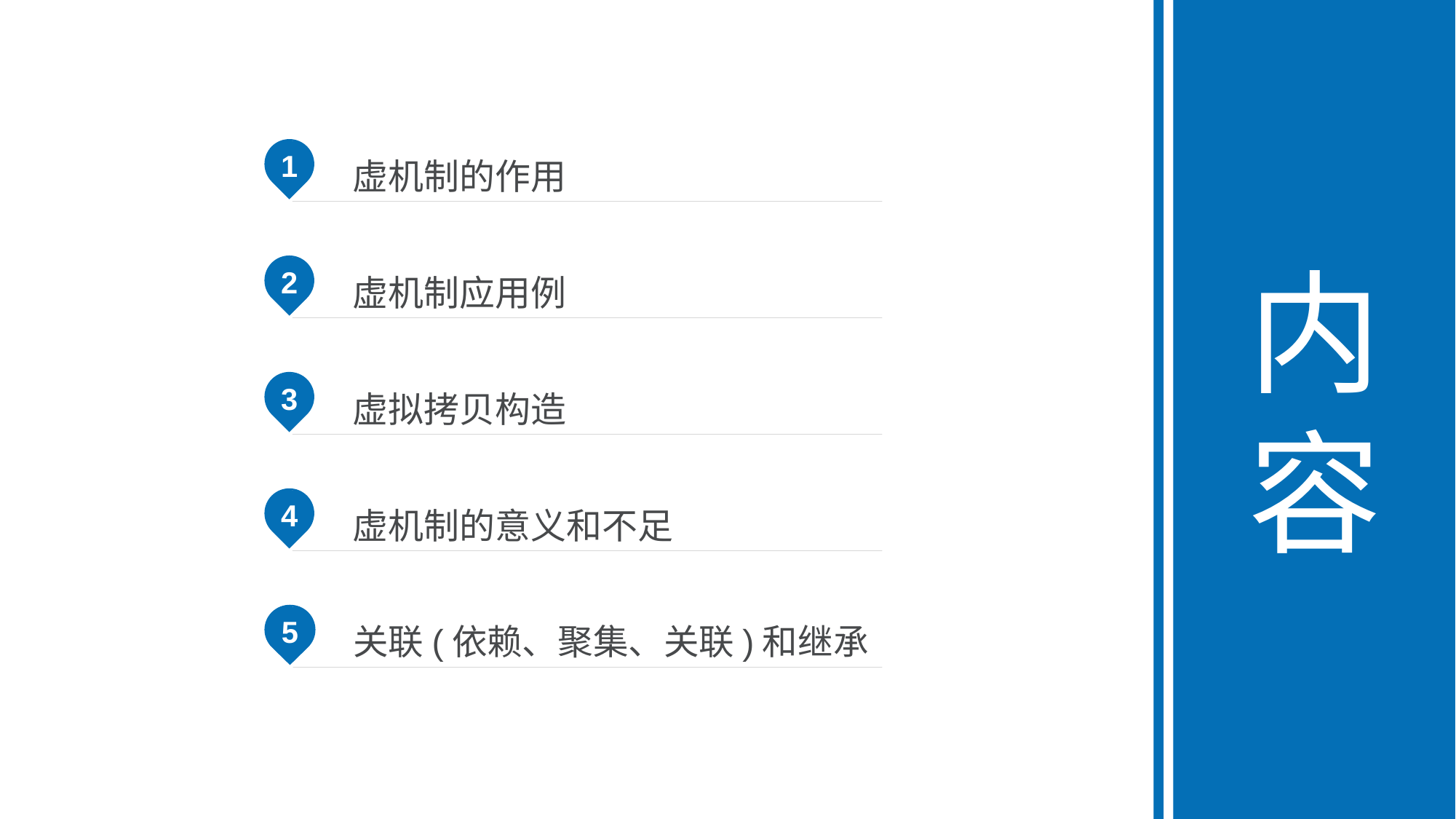

内容

1
虚机制的作用
2
虚机制应用例
3
虚拟拷贝构造
4
虚机制的意义和不足
5
关联(依赖、聚集、关联)和继承